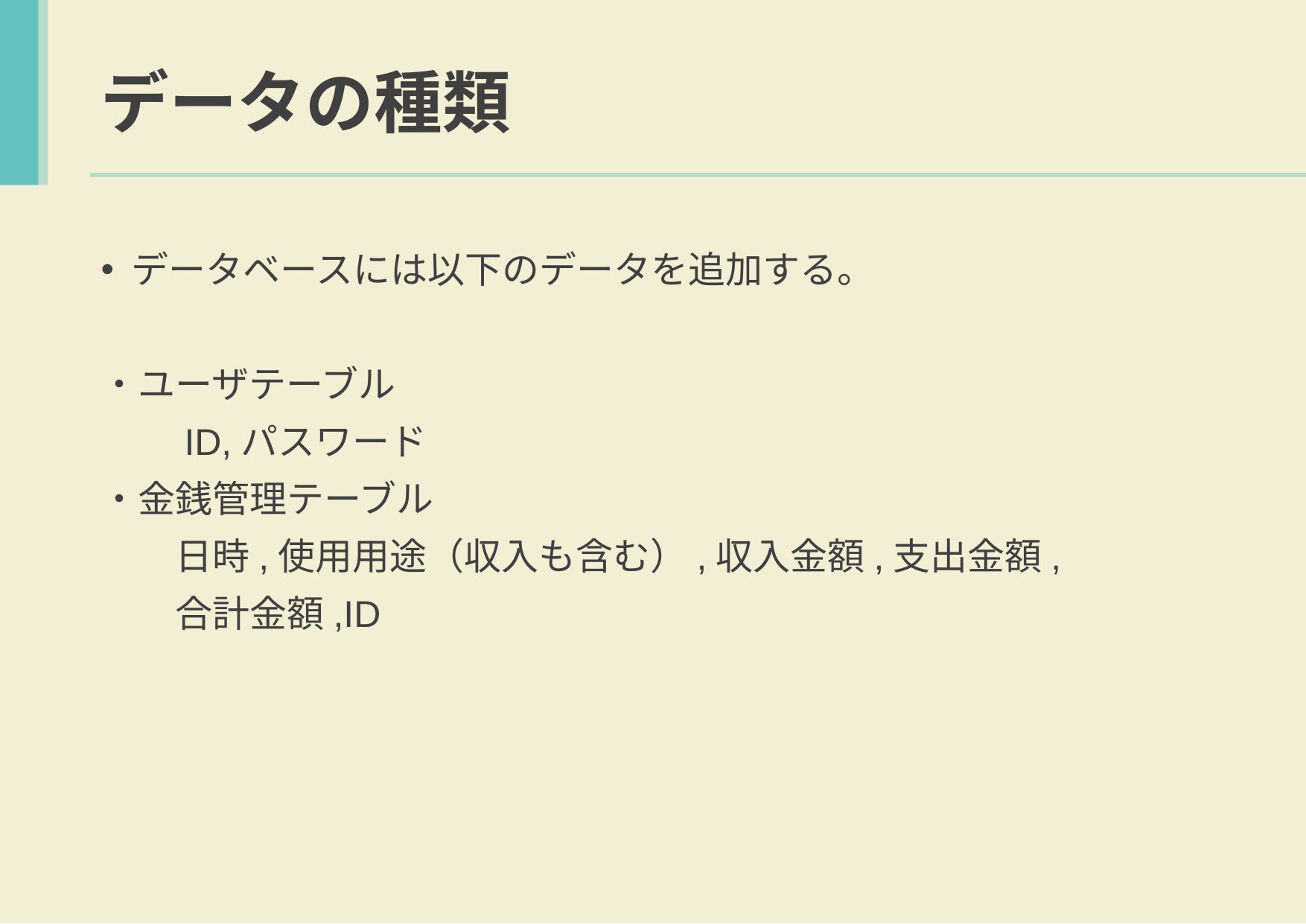

# データの種類
データベースには以下のデータを追加する。

・ユーザテーブル
　　ID,パスワード
・金銭管理テーブル
　　日時,使用用途（収入も含む）,収入金額,支出金額,
　　合計金額,ID